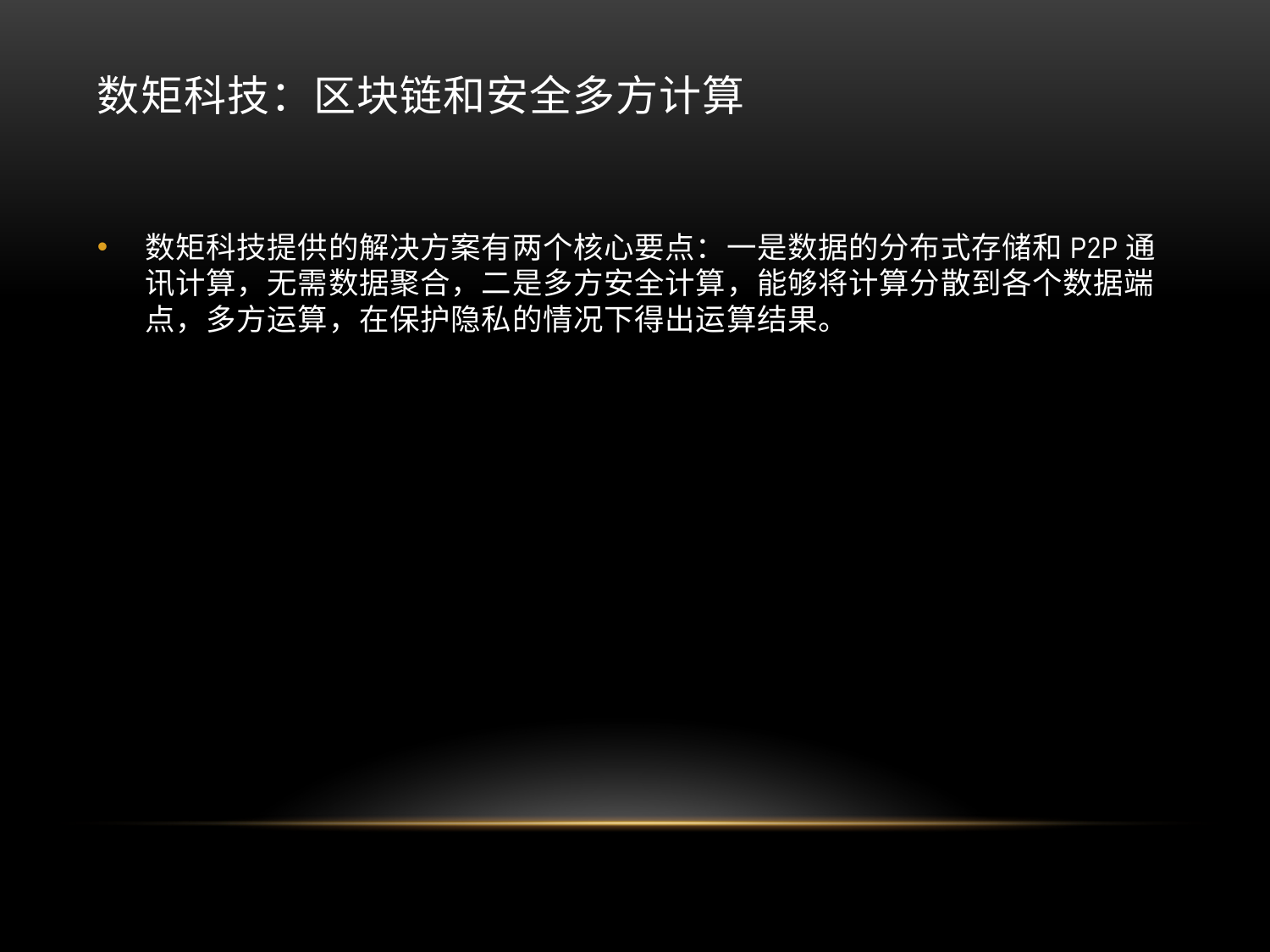

# 数矩科技：区块链和安全多方计算
数矩科技提供的解决方案有两个核心要点：一是数据的分布式存储和P2P通讯计算，无需数据聚合，二是多方安全计算，能够将计算分散到各个数据端点，多方运算，在保护隐私的情况下得出运算结果。